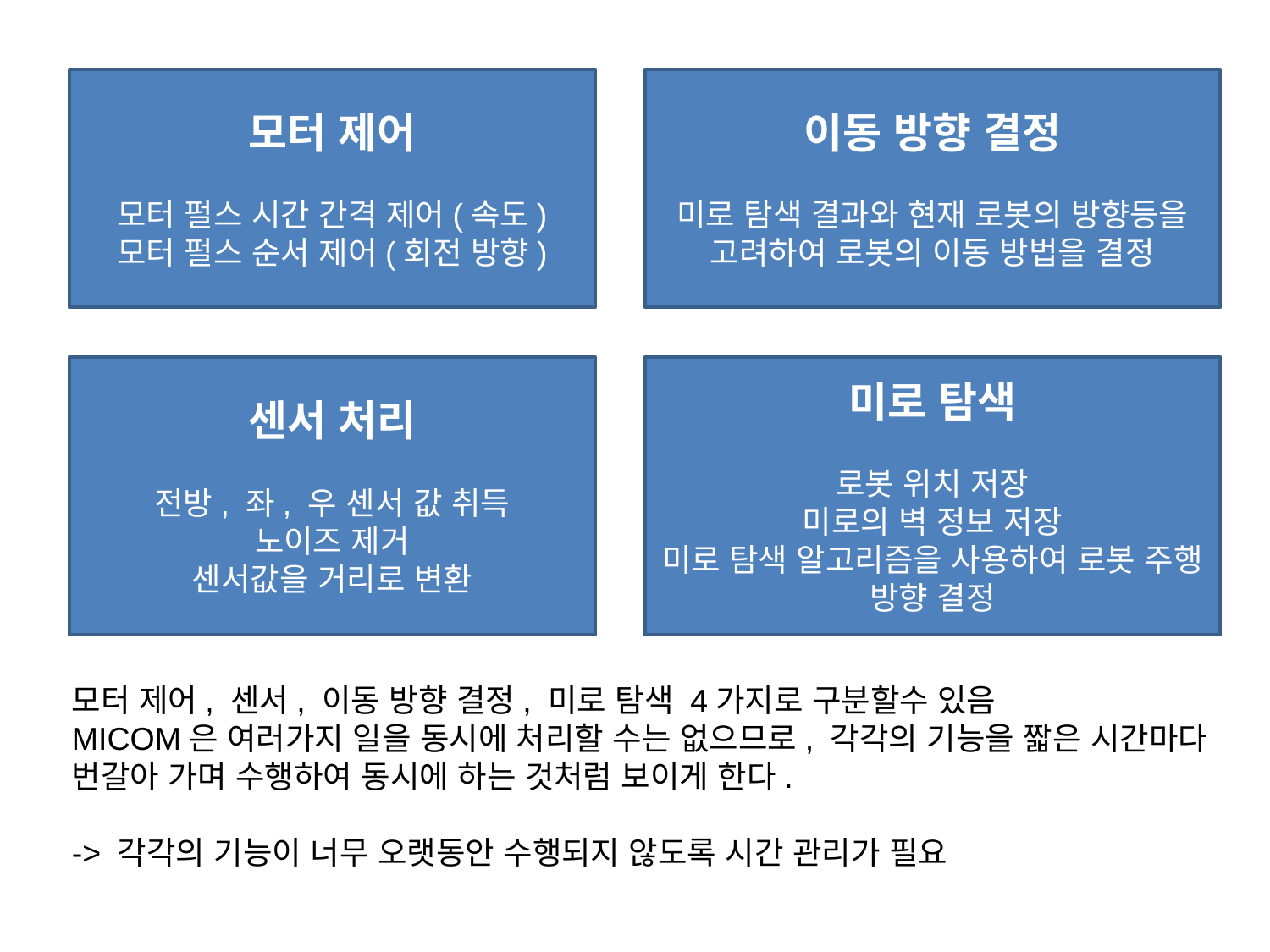

이동 방향 결정

미로 탐색 결과와 현재 로봇의 방향등을 고려하여 로봇의 이동 방법을 결정
모터 제어

모터 펄스 시간 간격 제어(속도)
모터 펄스 순서 제어(회전 방향)
센서 처리

전방, 좌, 우 센서 값 취득
노이즈 제거
센서값을 거리로 변환
미로 탐색

로봇 위치 저장
미로의 벽 정보 저장
미로 탐색 알고리즘을 사용하여 로봇 주행 방향 결정
모터 제어, 센서, 이동 방향 결정, 미로 탐색 4가지로 구분할수 있음
MICOM은 여러가지 일을 동시에 처리할 수는 없으므로, 각각의 기능을 짧은 시간마다 번갈아 가며 수행하여 동시에 하는 것처럼 보이게 한다.

-> 각각의 기능이 너무 오랫동안 수행되지 않도록 시간 관리가 필요